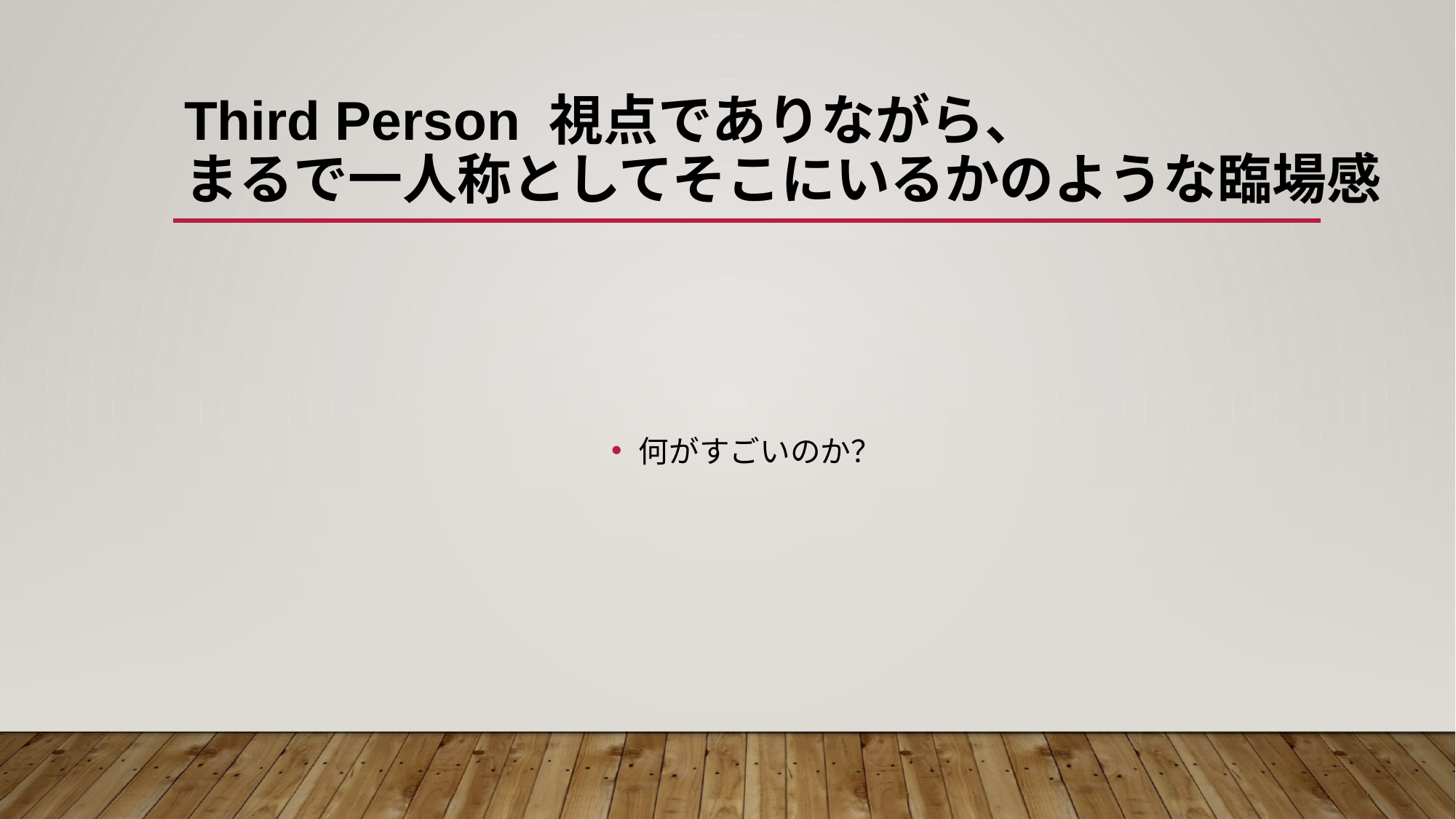

# Third Person 視点でありながら、 まるで一人称としてそこにいるかのような臨場感
何がすごいのか？